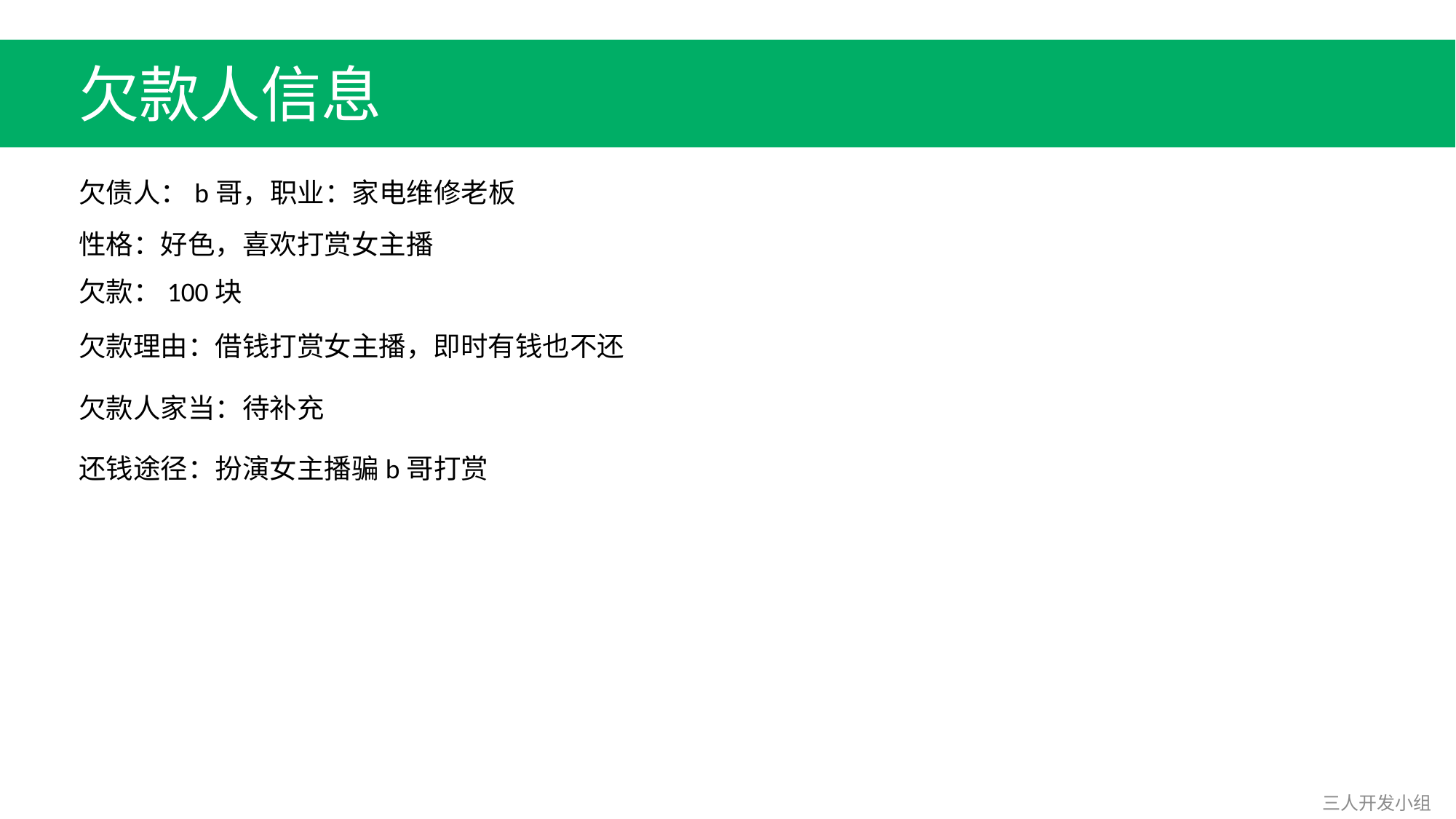

欠款人信息
欠债人：b哥，职业：家电维修老板
性格：好色，喜欢打赏女主播
欠款：100块
欠款理由：借钱打赏女主播，即时有钱也不还
欠款人家当：待补充
还钱途径：扮演女主播骗b哥打赏
三人开发小组